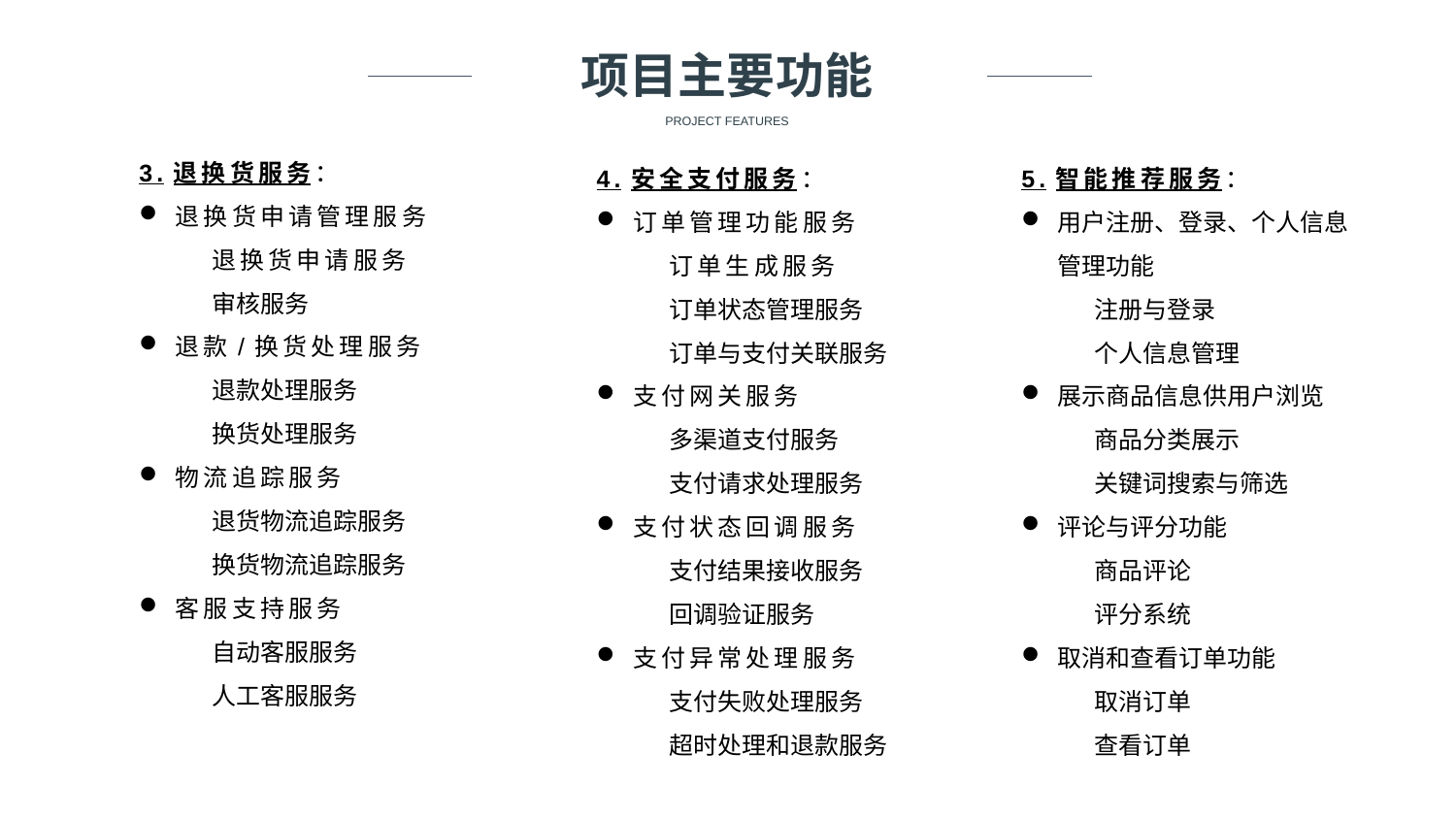

项目主要功能
PROJECT FEATURES
3.退换货服务：
退换货申请管理服务
退换货申请服务
审核服务
退款/换货处理服务
退款处理服务
换货处理服务
物流追踪服务
退货物流追踪服务
换货物流追踪服务
客服支持服务
自动客服服务
人工客服服务
5.智能推荐服务：
用户注册、登录、个人信息管理功能
注册与登录
个人信息管理
展示商品信息供用户浏览
商品分类展示
关键词搜索与筛选
评论与评分功能
商品评论
评分系统
取消和查看订单功能
取消订单
查看订单
4.安全支付服务：
订单管理功能服务
订单生成服务
订单状态管理服务
订单与支付关联服务
支付网关服务
多渠道支付服务
支付请求处理服务
支付状态回调服务
支付结果接收服务
回调验证服务
支付异常处理服务
支付失败处理服务
超时处理和退款服务